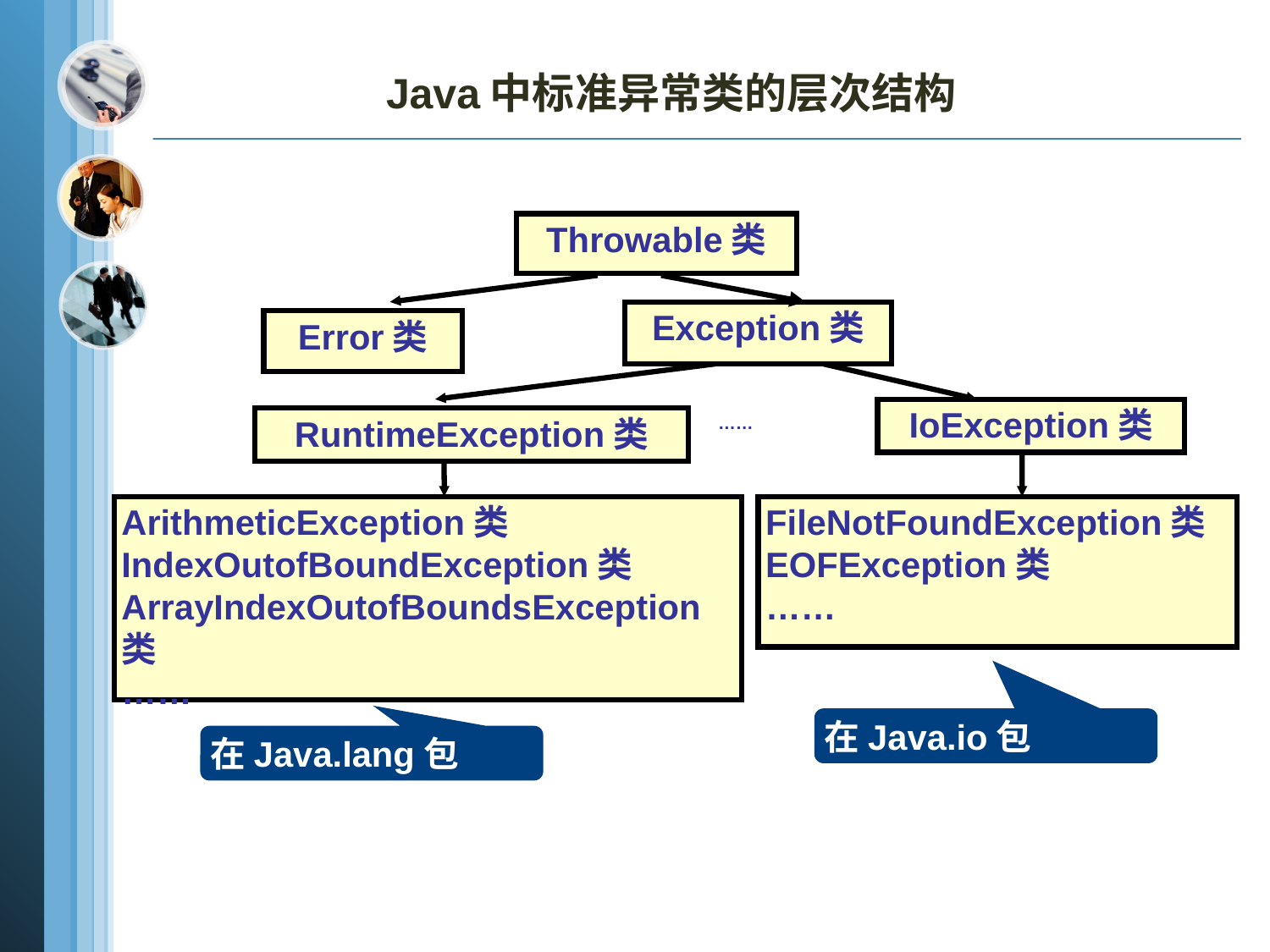

Java中标准异常类的层次结构
Throwable类

Exception类
Error类

IoException类
RuntimeException类
 ……

ArithmeticException类
IndexOutofBoundException类
ArrayIndexOutofBoundsException类
……
FileNotFoundException类
EOFException类
……
在Java.io包
在Java.lang包